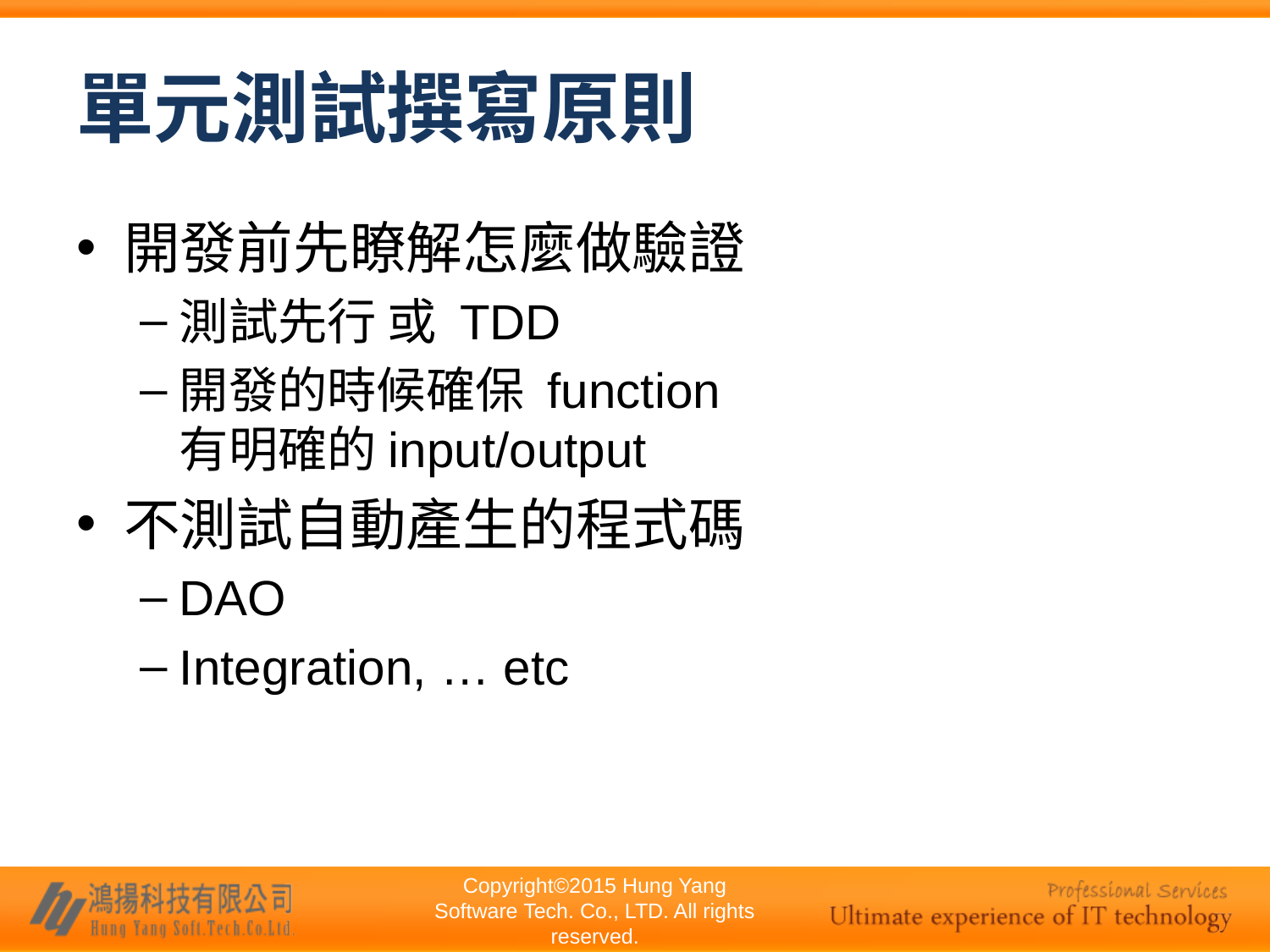

# 單元測試撰寫原則
開發前先瞭解怎麼做驗證
測試先行 或 TDD
開發的時候確保 function 有明確的input/output
不測試自動產生的程式碼
DAO
Integration, … etc